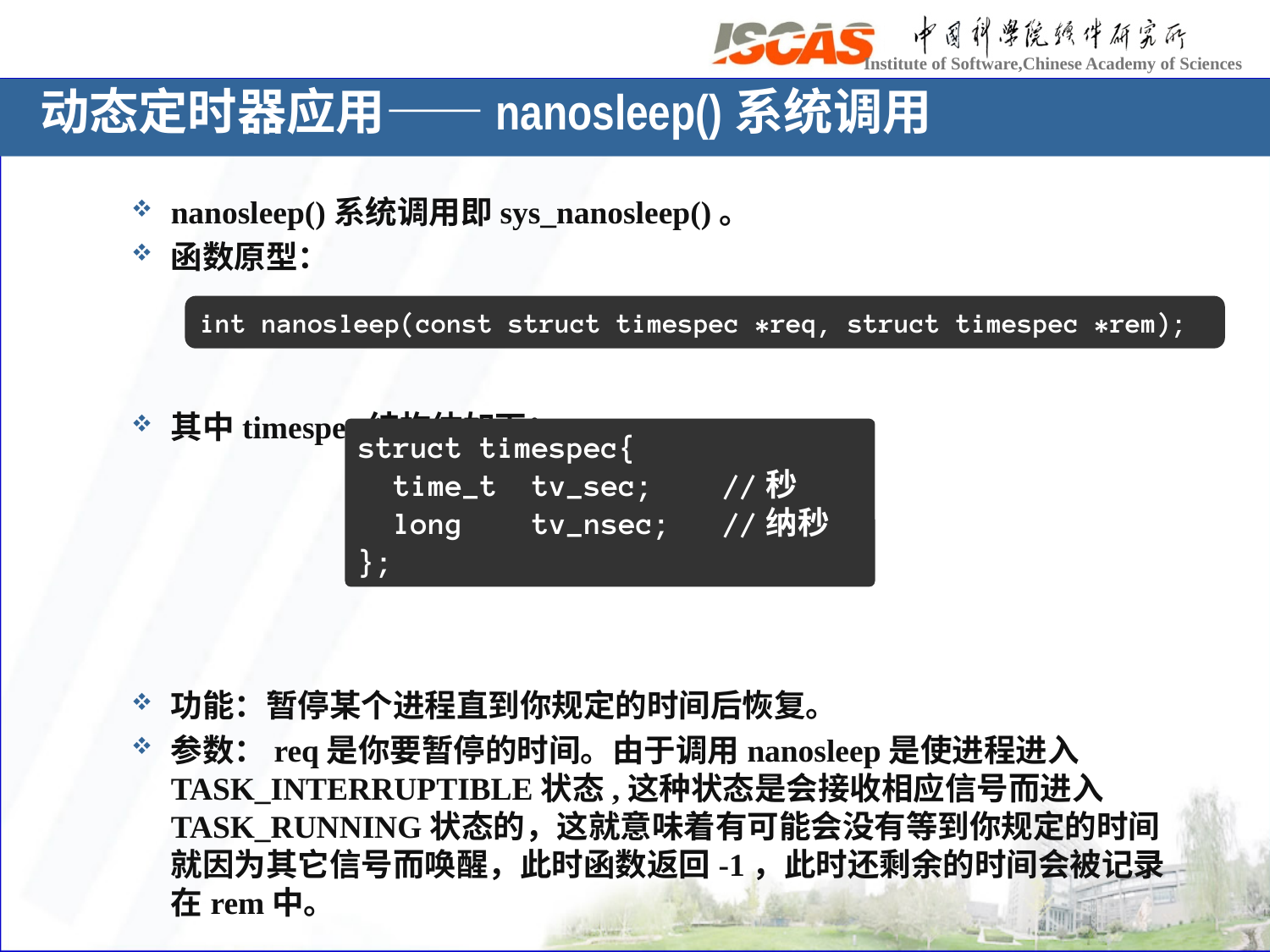

# 动态定时器应用——nanosleep()系统调用
nanosleep()系统调用即sys_nanosleep()。
函数原型：

其中timespec结构体如下：

功能：暂停某个进程直到你规定的时间后恢复。
参数：req是你要暂停的时间。由于调用nanosleep是使进程进入TASK_INTERRUPTIBLE状态,这种状态是会接收相应信号而进入TASK_RUNNING状态的，这就意味着有可能会没有等到你规定的时间就因为其它信号而唤醒，此时函数返回-1，此时还剩余的时间会被记录在rem中。
int nanosleep(const struct timespec *req, struct timespec *rem);
struct timespec{
  time_t  tv_sec;    //秒
  long    tv_nsec;   //纳秒
};